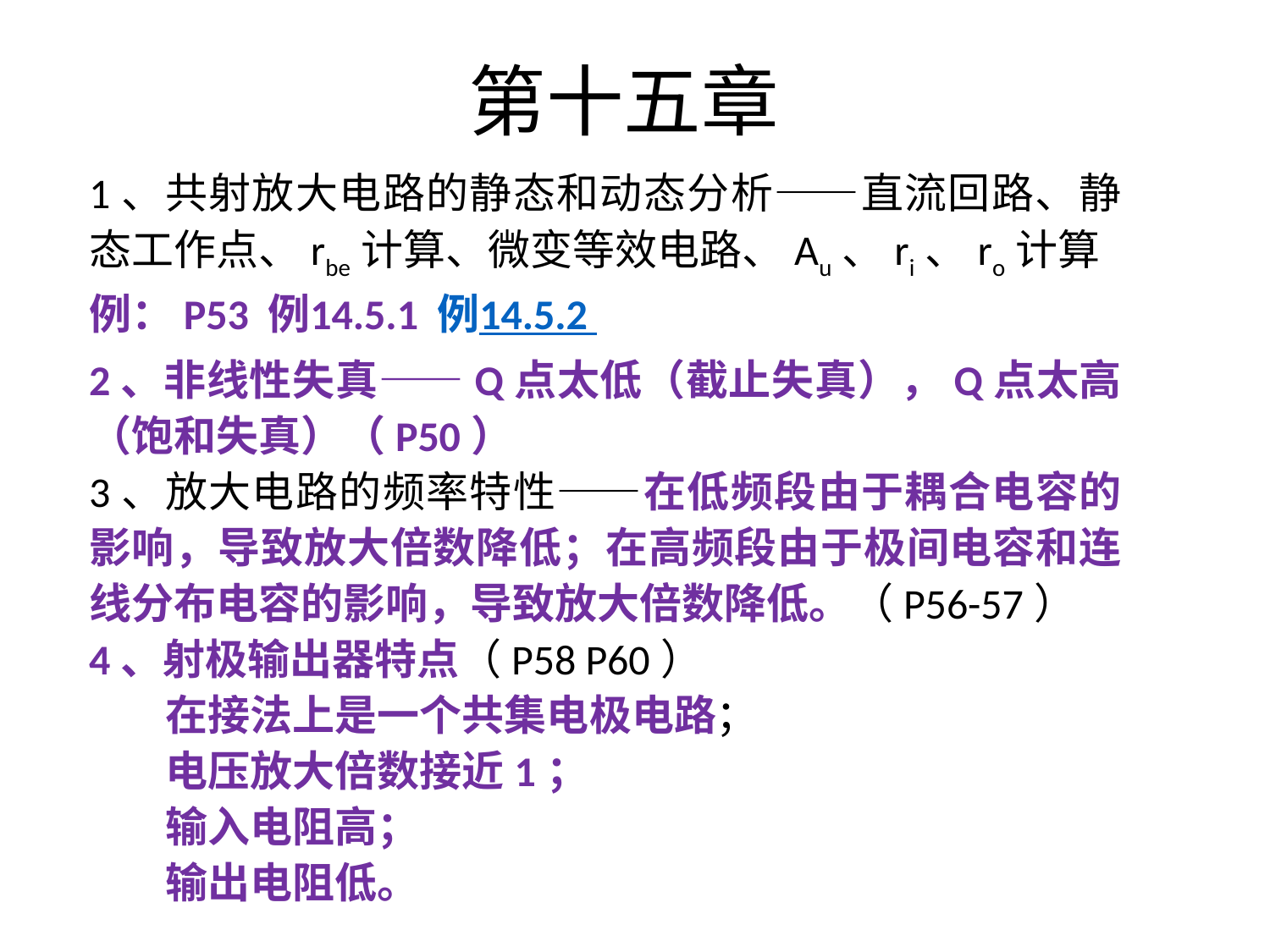

# 第十五章
1、共射放大电路的静态和动态分析——直流回路、静态工作点、rbe计算、微变等效电路、Au、ri、ro计算
例：P53  例14.5.1  例14.5.2
2、非线性失真——Q点太低（截止失真），Q点太高（饱和失真）（P50）
3、放大电路的频率特性——在低频段由于耦合电容的影响，导致放大倍数降低；在高频段由于极间电容和连线分布电容的影响，导致放大倍数降低。（P56-57）
4、射极输出器特点（P58 P60）
       在接法上是一个共集电极电路；
       电压放大倍数接近1；
       输入电阻高；
       输出电阻低。